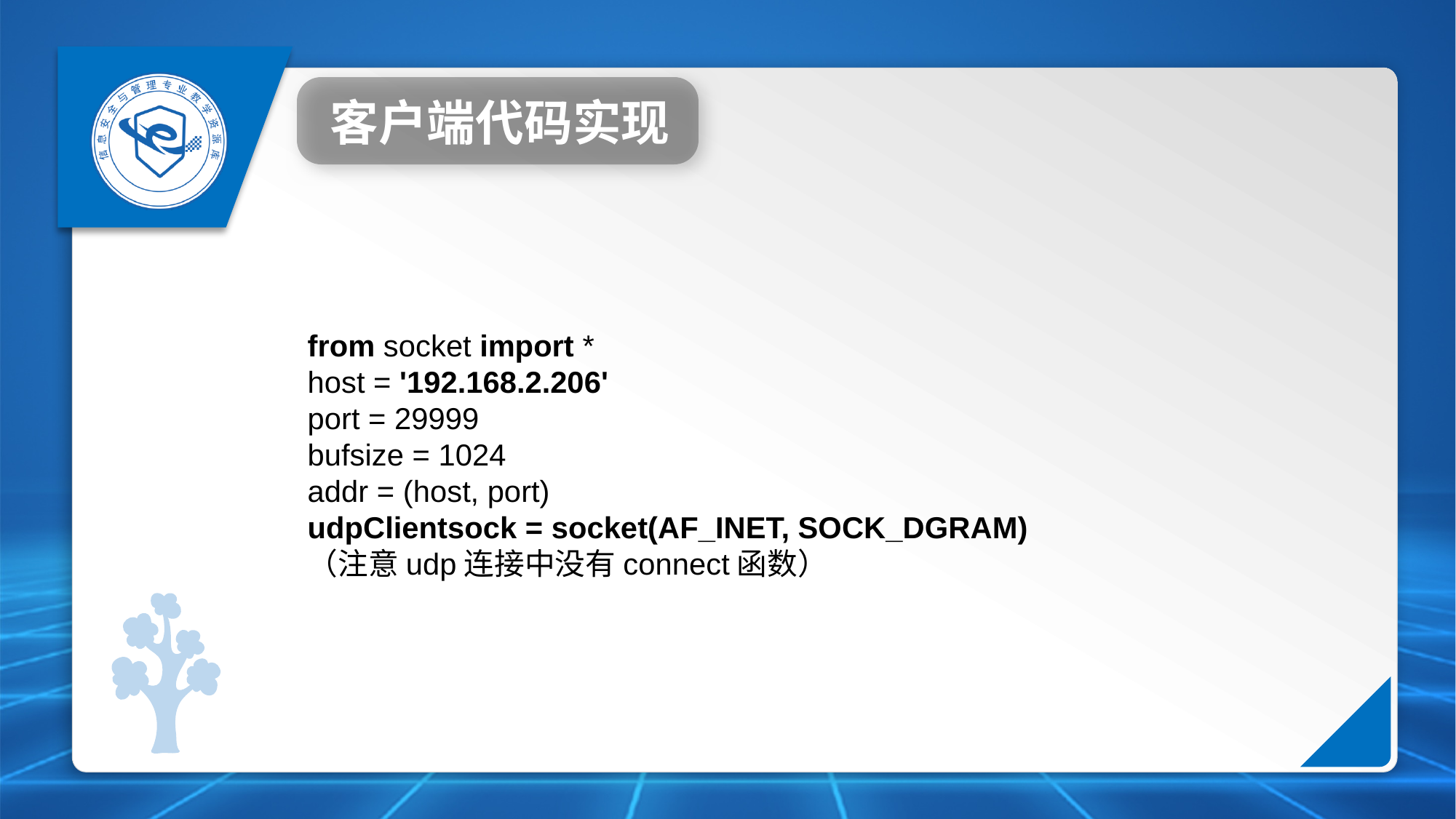

客户端代码实现
from socket import *
host = '192.168.2.206'
port = 29999
bufsize = 1024
addr = (host, port)
udpClientsock = socket(AF_INET, SOCK_DGRAM)
（注意udp连接中没有connect函数）